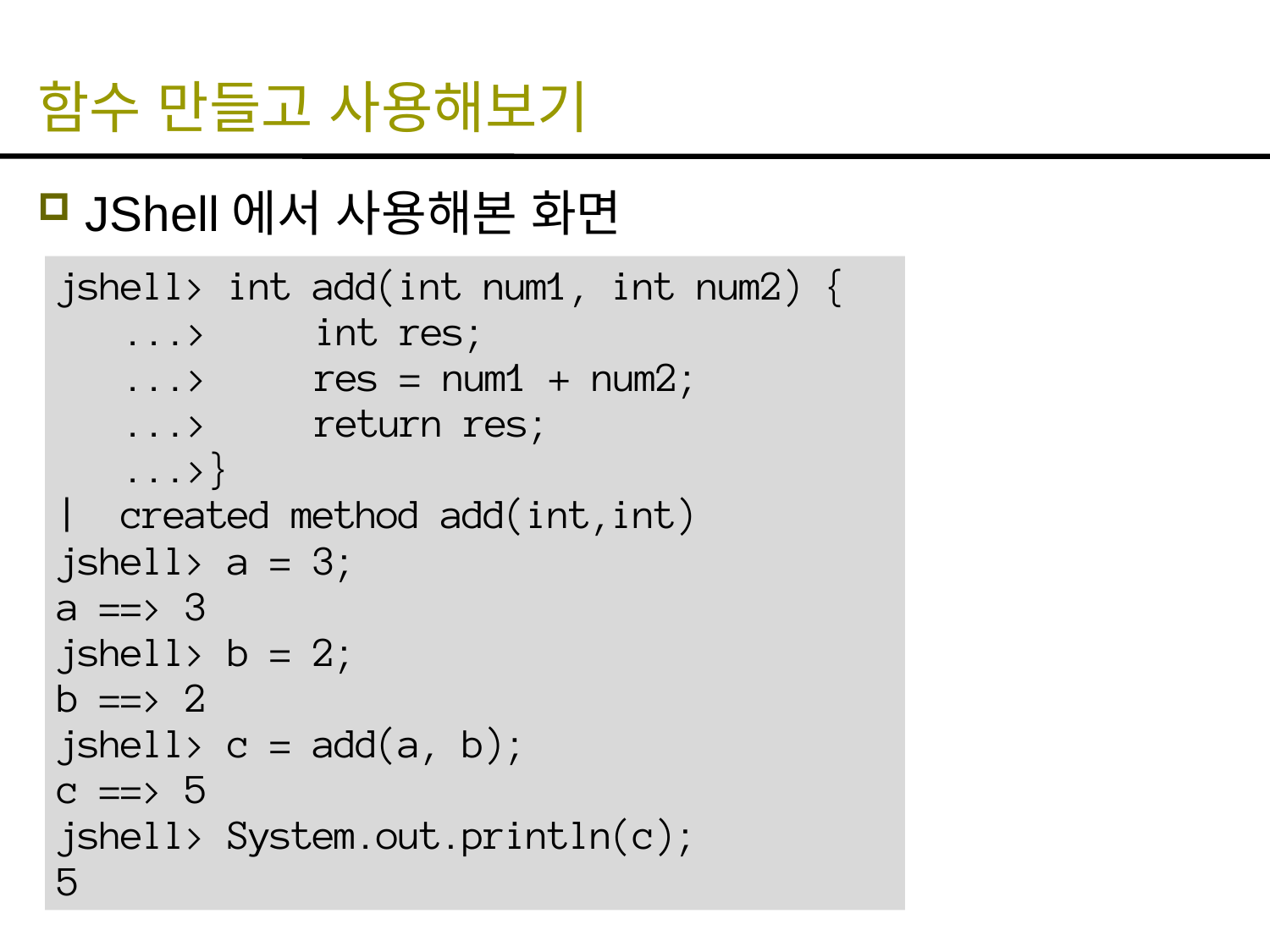

# 함수 만들고 사용해보기
JShell에서 사용해본 화면
jshell> int add(int num1, int num2) {
   ...>     int res;
   ...>     res = num1 + num2;
   ...>     return res;
   ...>}
|  created method add(int,int)
jshell> a = 3;
a ==> 3
jshell> b = 2;
b ==> 2
jshell> c = add(a, b);
c ==> 5
jshell> System.out.println(c);
5